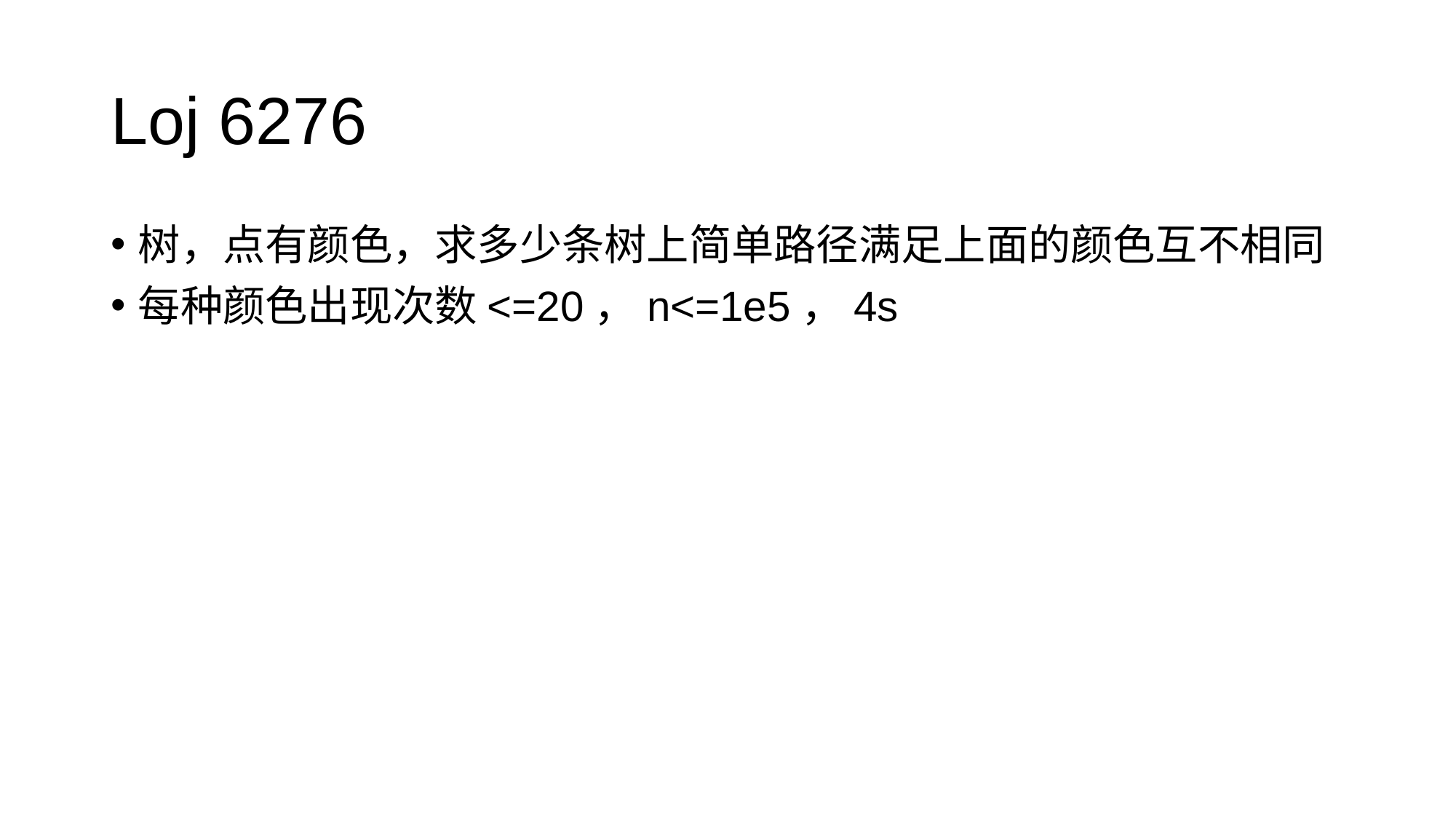

# Loj 6276
树，点有颜色，求多少条树上简单路径满足上面的颜色互不相同
每种颜色出现次数<=20，n<=1e5，4s